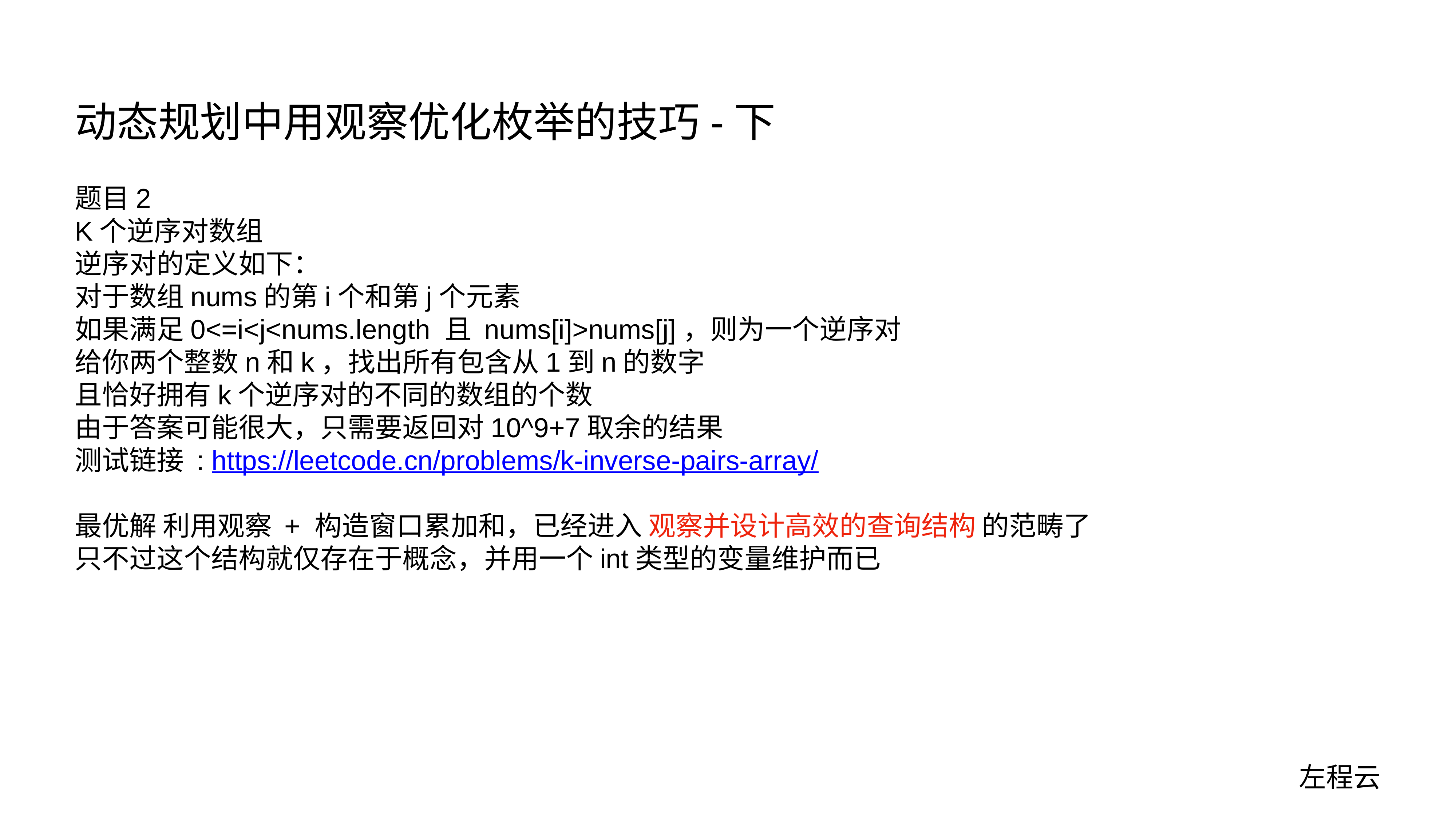

# 动态规划中用观察优化枚举的技巧-下
题目2
K个逆序对数组
逆序对的定义如下：
对于数组nums的第i个和第j个元素
如果满足0<=i<j<nums.length 且 nums[i]>nums[j]，则为一个逆序对
给你两个整数n和k，找出所有包含从1到n的数字
且恰好拥有k个逆序对的不同的数组的个数
由于答案可能很大，只需要返回对10^9+7取余的结果
测试链接 : https://leetcode.cn/problems/k-inverse-pairs-array/

最优解 利用观察 + 构造窗口累加和，已经进入 观察并设计高效的查询结构 的范畴了
只不过这个结构就仅存在于概念，并用一个int类型的变量维护而已
左程云